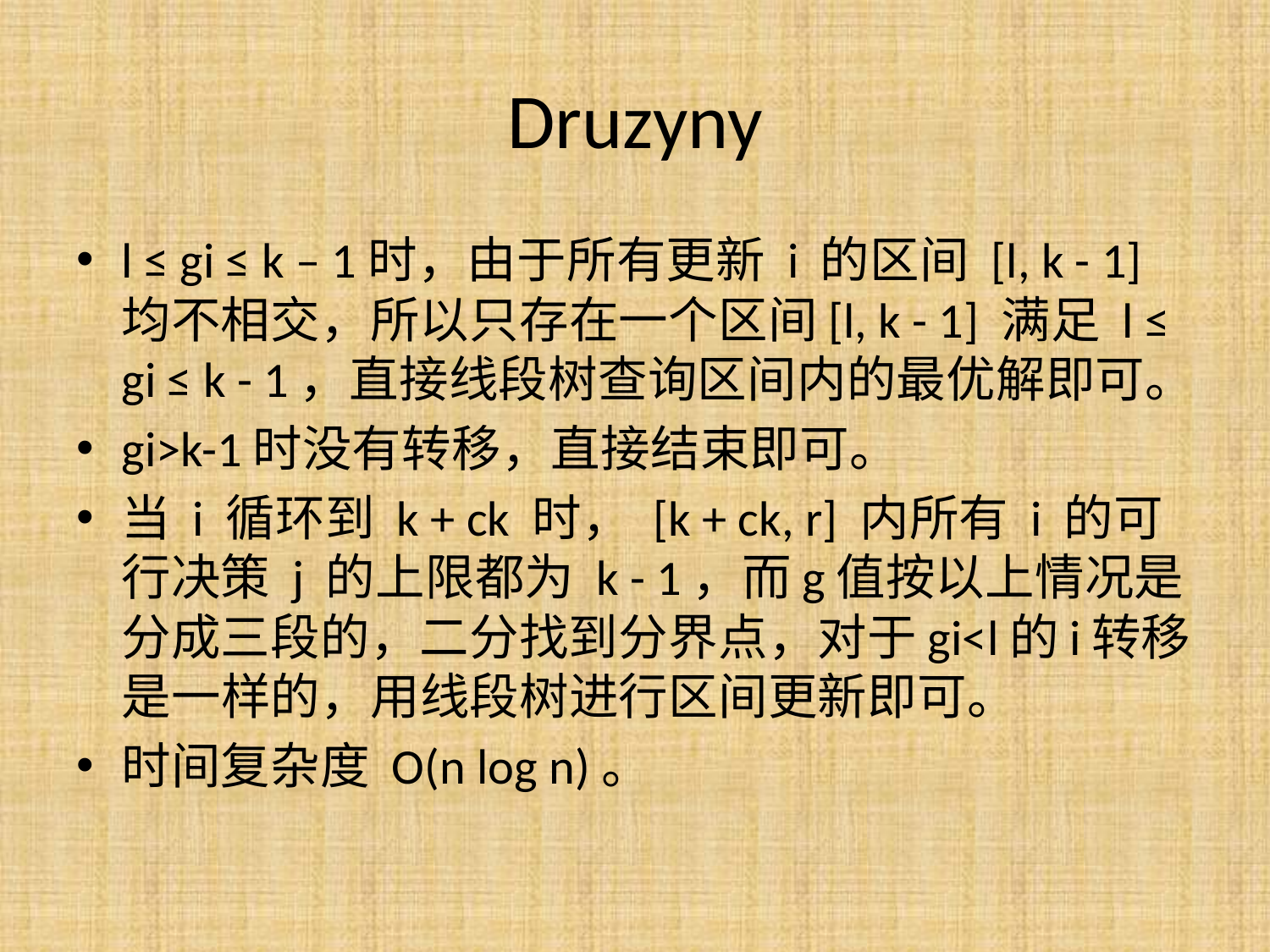

# Druzyny
l ≤ gi ≤ k – 1时，由于所有更新 i 的区间 [l, k - 1] 均不相交，所以只存在一个区间[l, k - 1] 满足 l ≤ gi ≤ k - 1，直接线段树查询区间内的最优解即可。
gi>k-1时没有转移，直接结束即可。
当 i 循环到 k + ck 时， [k + ck, r] 内所有 i 的可行决策 j 的上限都为 k - 1，而g值按以上情况是分成三段的，二分找到分界点，对于gi<l的i转移是一样的，用线段树进行区间更新即可。
时间复杂度 O(n log n)。